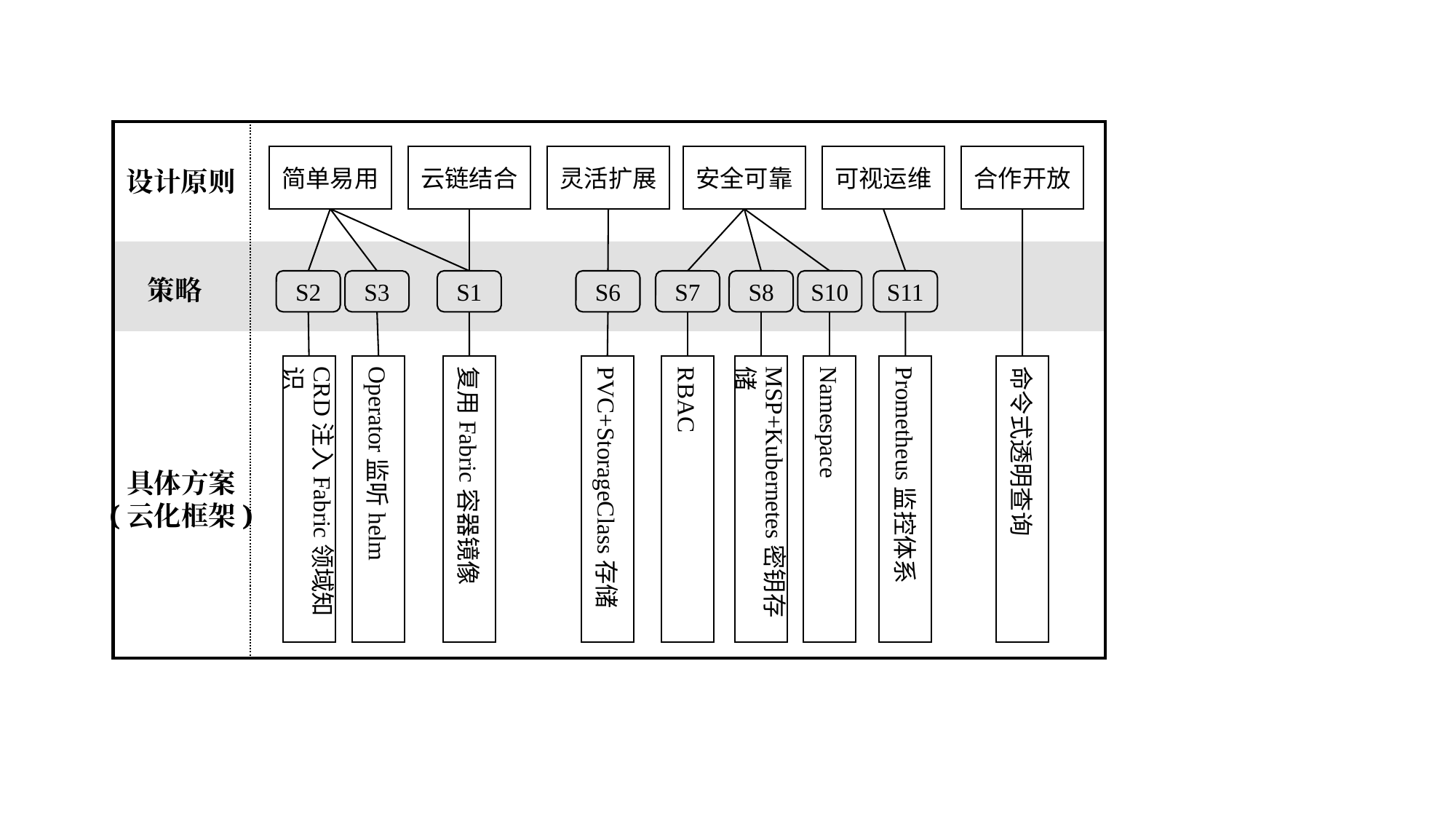

简单易用
云链结合
灵活扩展
安全可靠
可视运维
合作开放
设计原则

策略
S2
S3
S1
S6
S7
S8
S10
S11
CRD注入Fabric领域知识
Operator监听helm
复用Fabric容器镜像
PVC+StorageClass存储
RBAC
MSP+Kubernetes密钥存储
Namespace
Prometheus监控体系
命令式透明查询
具体方案
(云化框架)